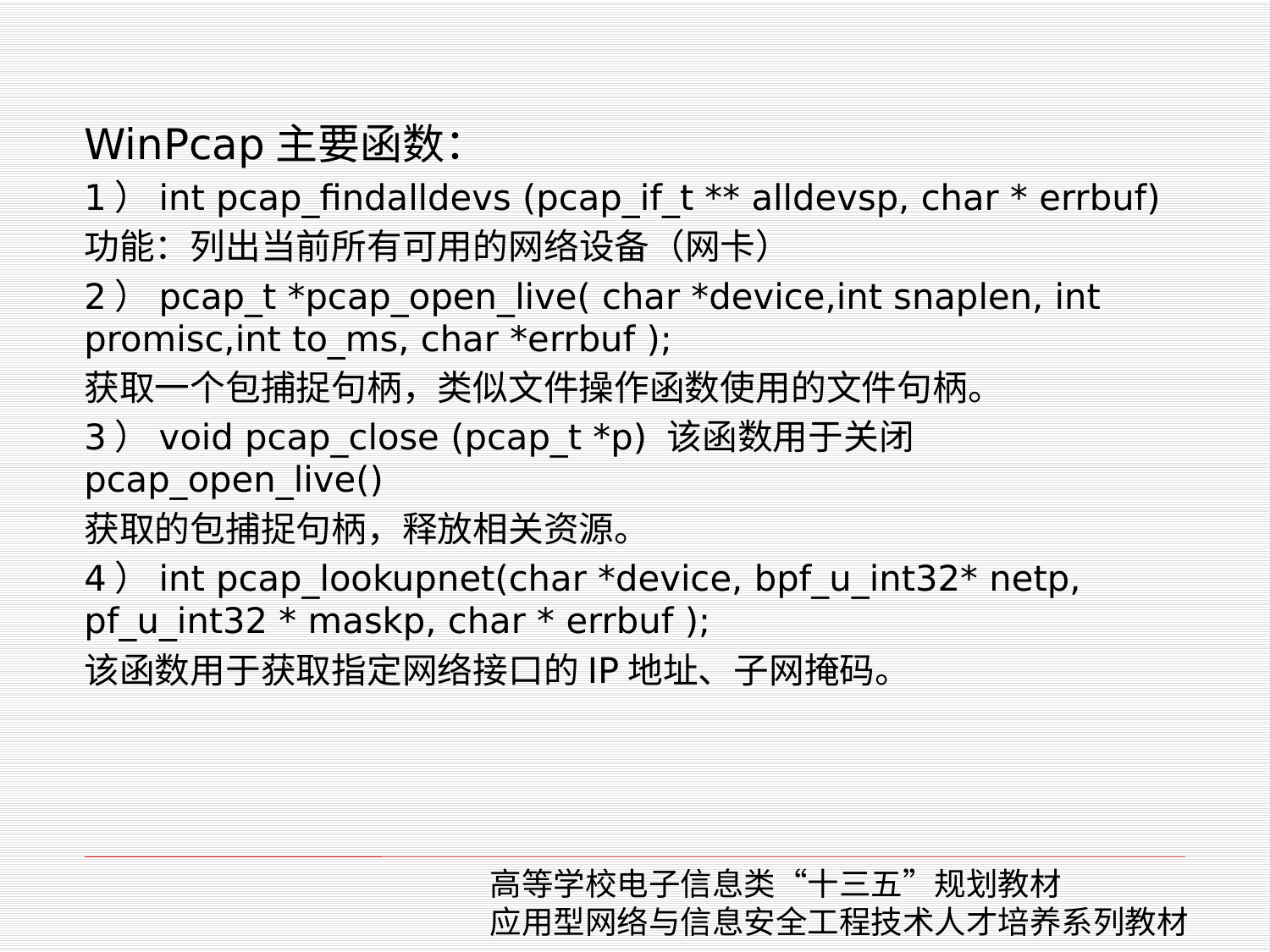

WinPcap主要函数：
1）int pcap_findalldevs (pcap_if_t ** alldevsp, char * errbuf)
功能：列出当前所有可用的网络设备（网卡）
2）pcap_t *pcap_open_live( char *device,int snaplen, int  promisc,int to_ms, char *errbuf );
获取一个包捕捉句柄，类似文件操作函数使用的文件句柄。
3）void pcap_close (pcap_t *p) 该函数用于关闭pcap_open_live()
获取的包捕捉句柄，释放相关资源。
4）int pcap_lookupnet(char *device, bpf_u_int32* netp, pf_u_int32 * maskp, char * errbuf );
该函数用于获取指定网络接口的IP地址、子网掩码。

高等学校电子信息类“十三五”规划教材
应用型网络与信息安全工程技术人才培养系列教材